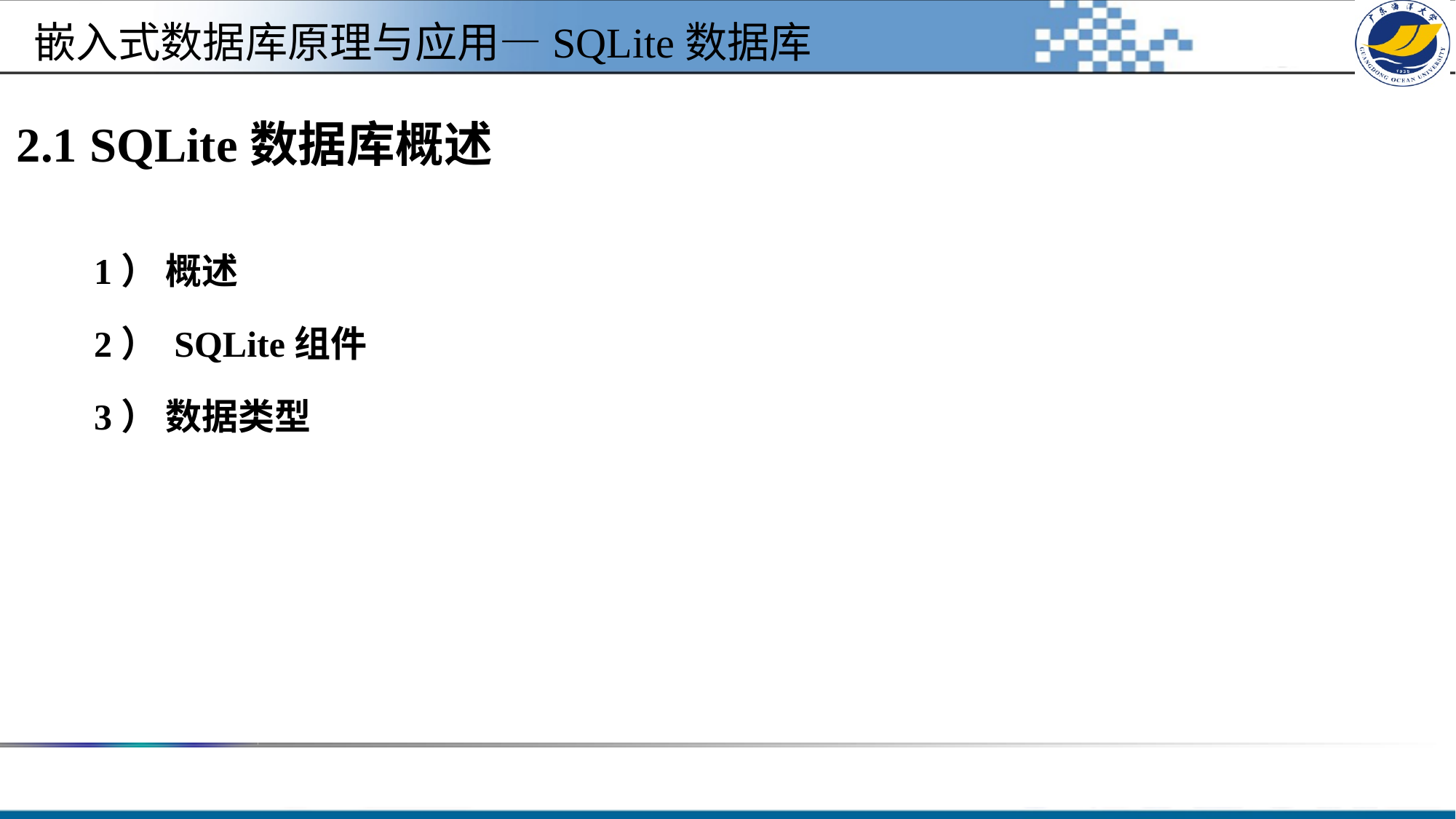

嵌入式数据库原理与应用—SQLite数据库
# 2.1 SQLite数据库概述
1） 概述
2） SQLite组件
3） 数据类型